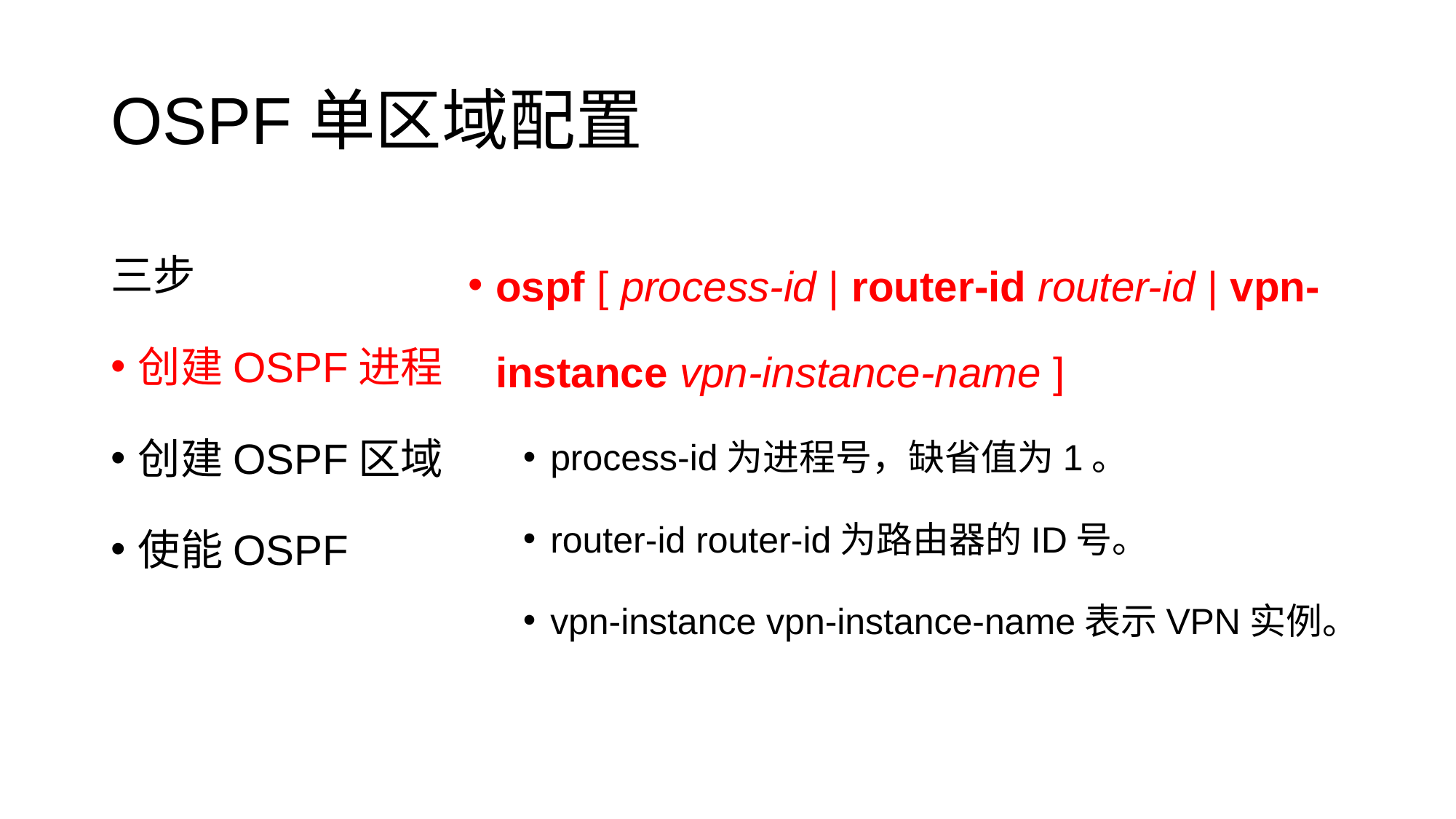

# OSPF单区域配置
三步
创建OSPF进程
创建OSPF区域
使能OSPF
ospf [ process-id | router-id router-id | vpn-instance vpn-instance-name ]
process-id为进程号，缺省值为1。
router-id router-id为路由器的ID号。
vpn-instance vpn-instance-name表示VPN实例。